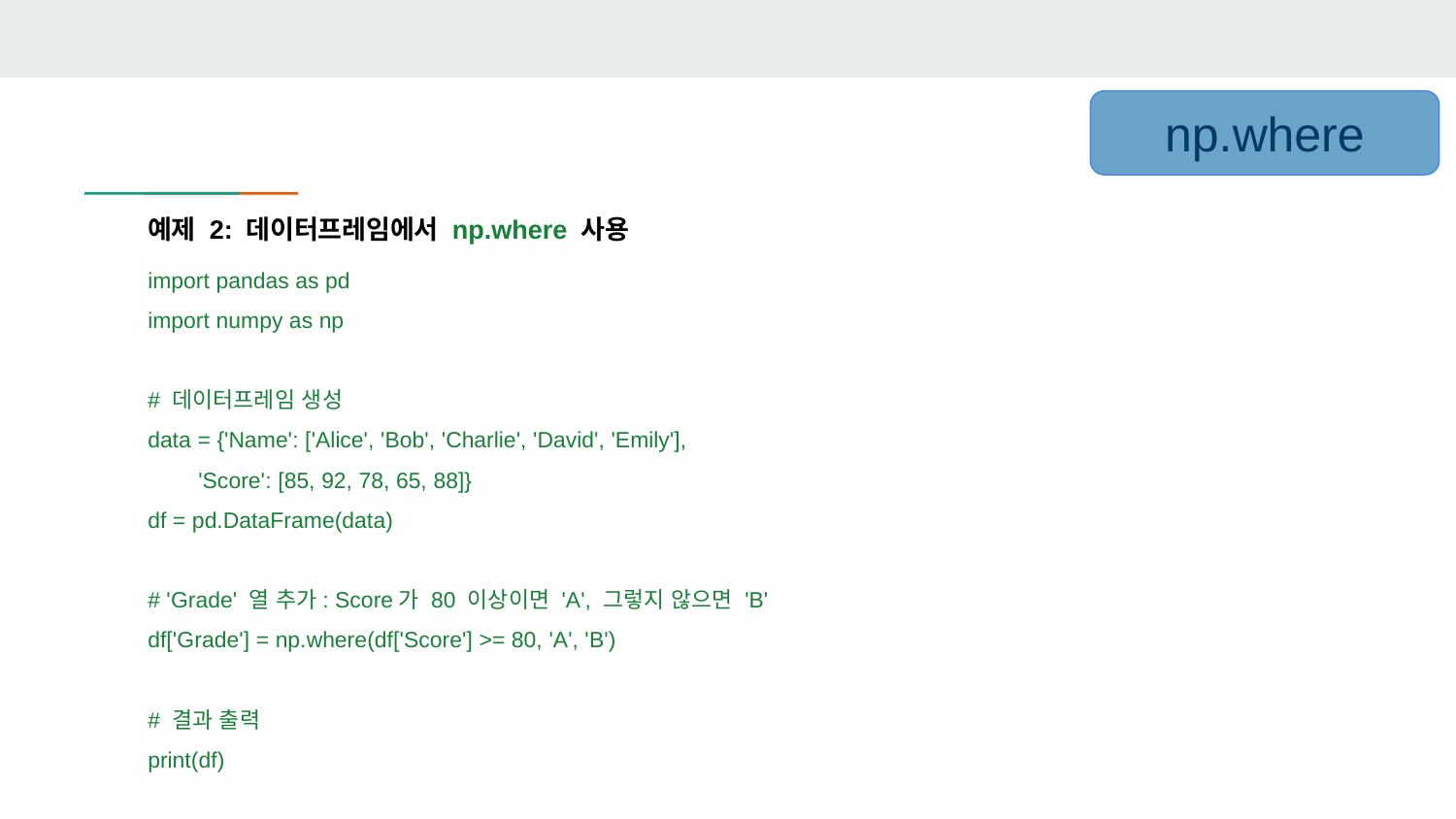

np.where
예제 2: 데이터프레임에서 np.where 사용
import pandas as pd
import numpy as np

# 데이터프레임 생성
data = {'Name': ['Alice', 'Bob', 'Charlie', 'David', 'Emily'],
        'Score': [85, 92, 78, 65, 88]}
df = pd.DataFrame(data)

# 'Grade' 열 추가: Score가 80 이상이면 'A', 그렇지 않으면 'B'
df['Grade'] = np.where(df['Score'] >= 80, 'A', 'B')

# 결과 출력
print(df)